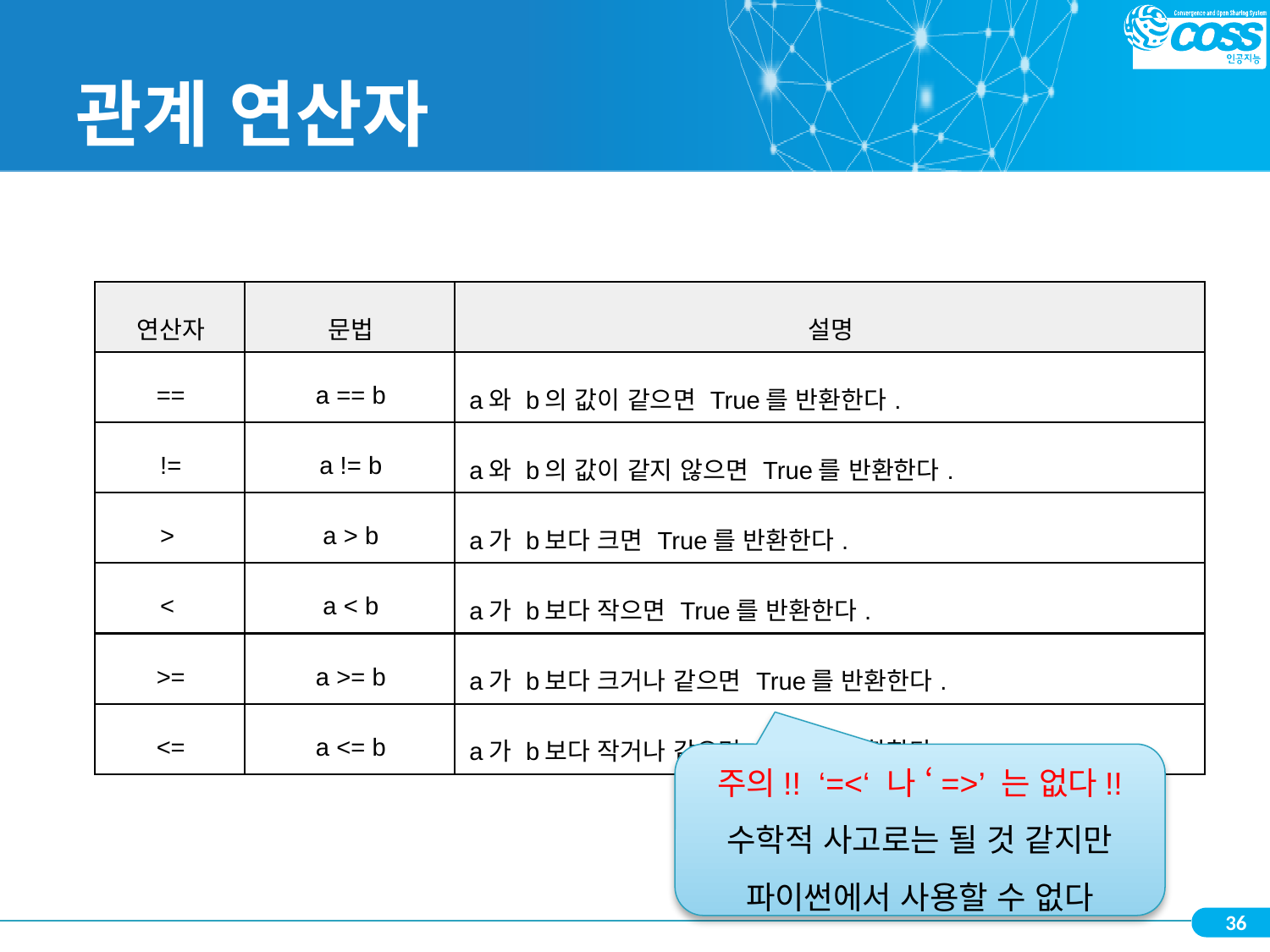

# 관계 연산자

| 연산자 | 문법 | 설명 |
| --- | --- | --- |
| == | a == b | a와 b의 값이 같으면 True를 반환한다. |
| != | a != b | a와 b의 값이 같지 않으면 True를 반환한다. |
| > | a > b | a가 b보다 크면 True를 반환한다. |
| < | a < b | a가 b보다 작으면 True를 반환한다. |
| >= | a >= b | a가 b보다 크거나 같으면 True를 반환한다. |
| <= | a <= b | a가 b보다 작거나 같으면 True를 반환한다. |
주의!!  ‘=<‘ 나 ‘=>’ 는 없다!!
수학적 사고로는 될 것 같지만
파이썬에서 사용할 수 없다